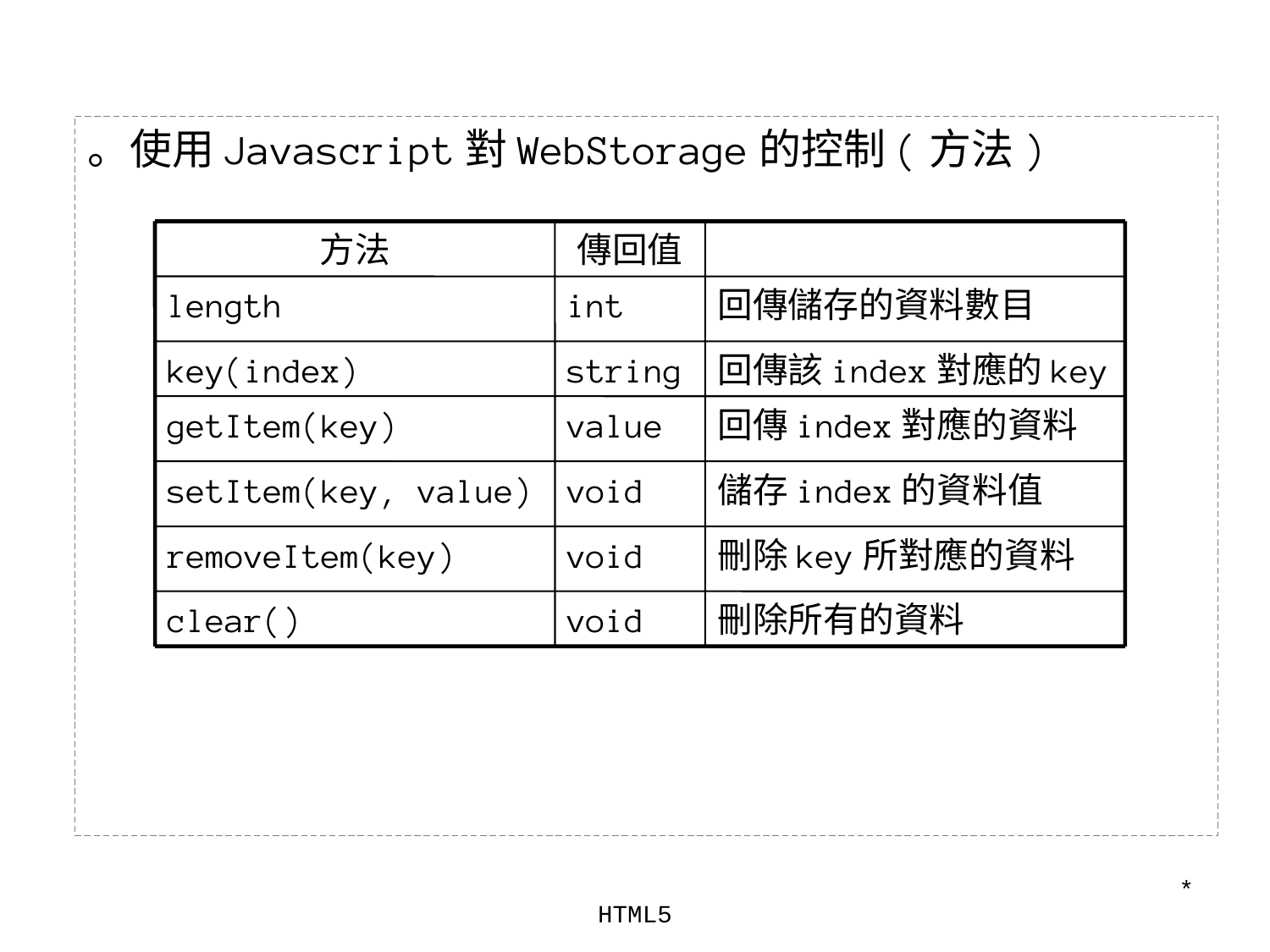

# 。使用Javascript對WebStorage的控制(方法)

方法

傳回值

length

int
回傳儲存的資料數目
key(index)

string
回傳該index對應的key
getItem(key)

value
回傳index對應的資料
setItem(key, value)

void
儲存index的資料值
removeItem(key)

void
刪除key所對應的資料
clear()

void
刪除所有的資料

*
HTML5